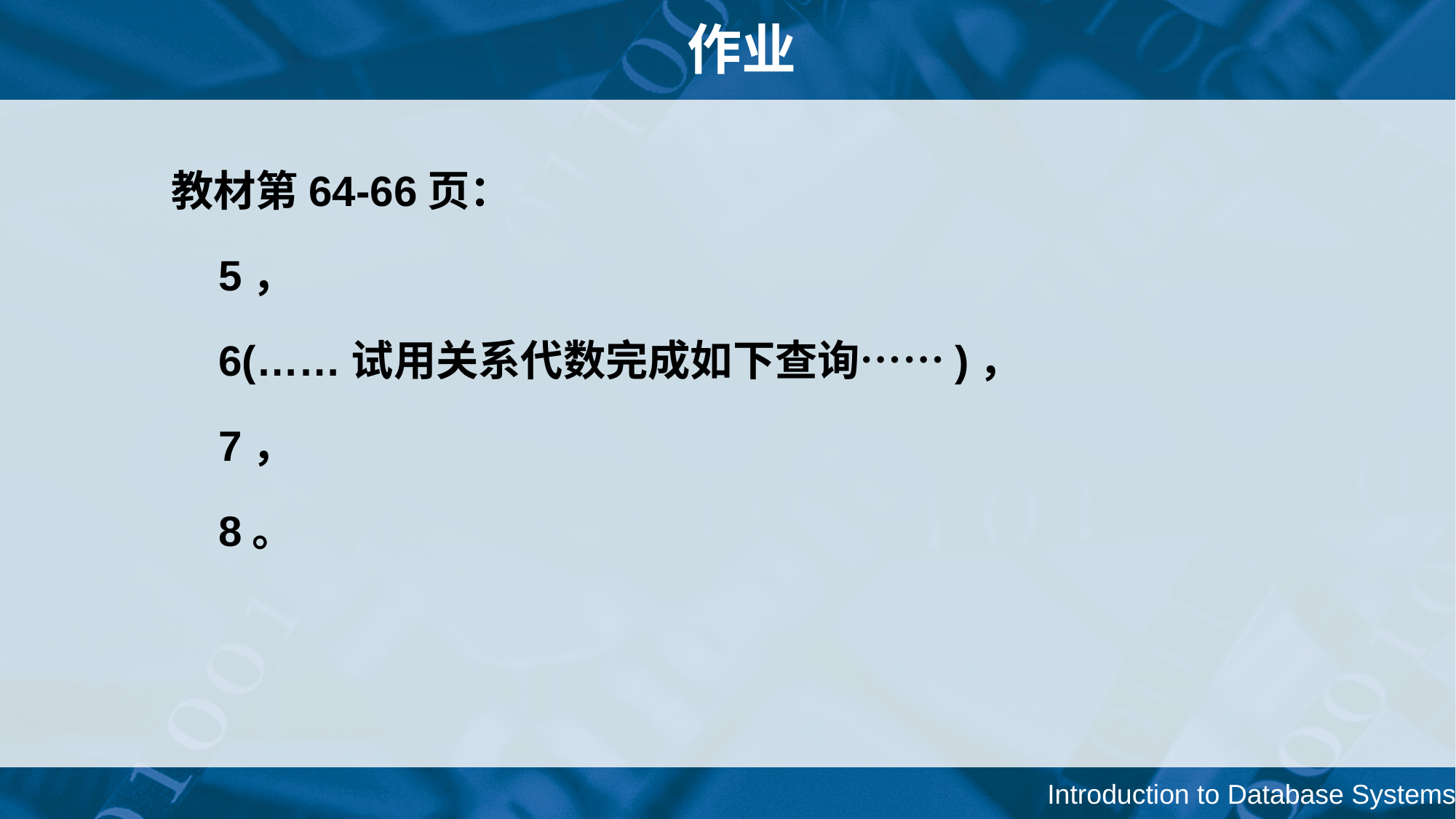

# 作业
教材第64-66页：
    5，
    6(……试用关系代数完成如下查询……)，
    7，
    8。